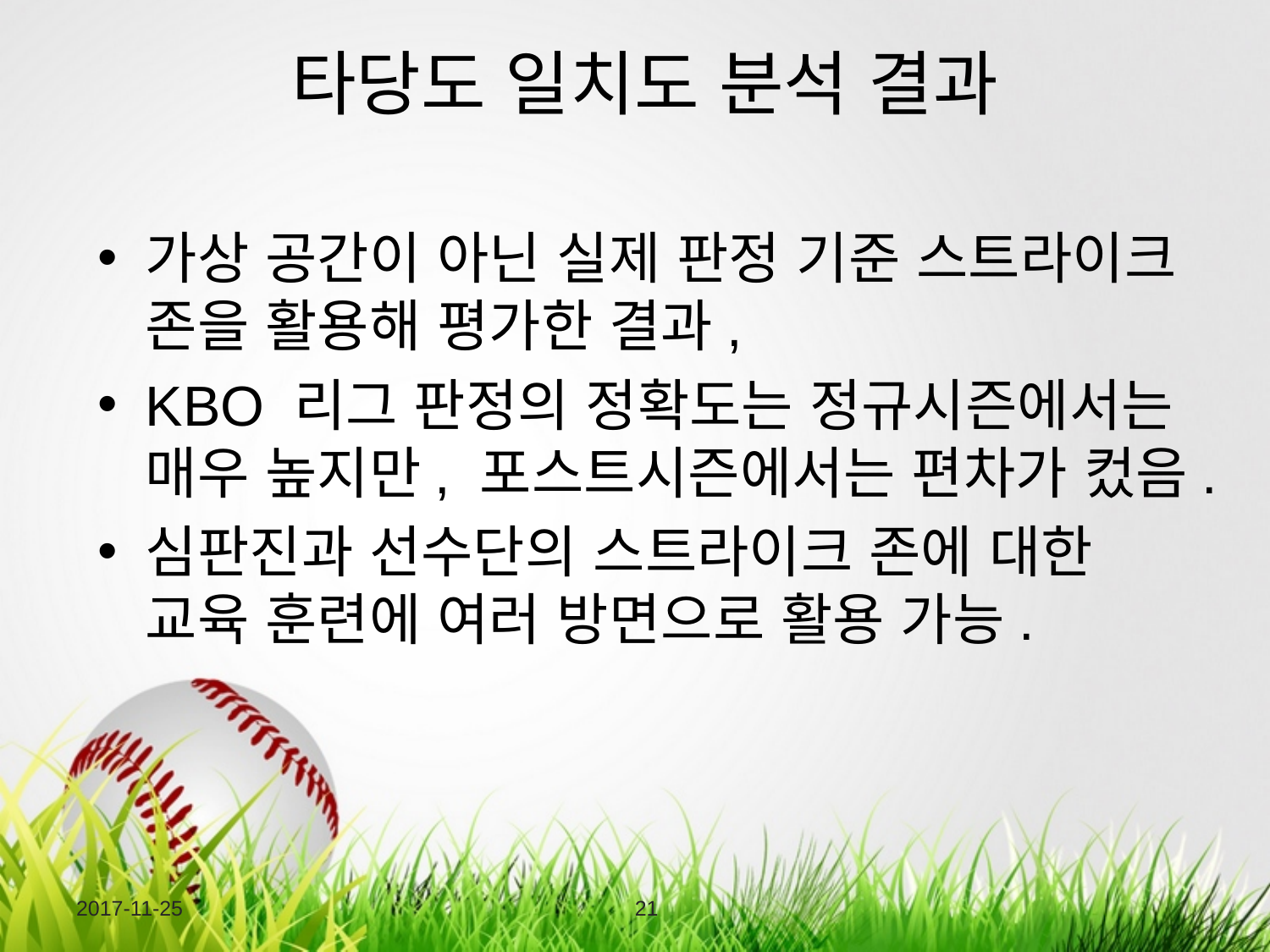

# 타당도 일치도 분석 결과
가상 공간이 아닌 실제 판정 기준 스트라이크 존을 활용해 평가한 결과,
KBO 리그 판정의 정확도는 정규시즌에서는 매우 높지만, 포스트시즌에서는 편차가 컸음.
심판진과 선수단의 스트라이크 존에 대한 교육 훈련에 여러 방면으로 활용 가능.
2017-11-25
21